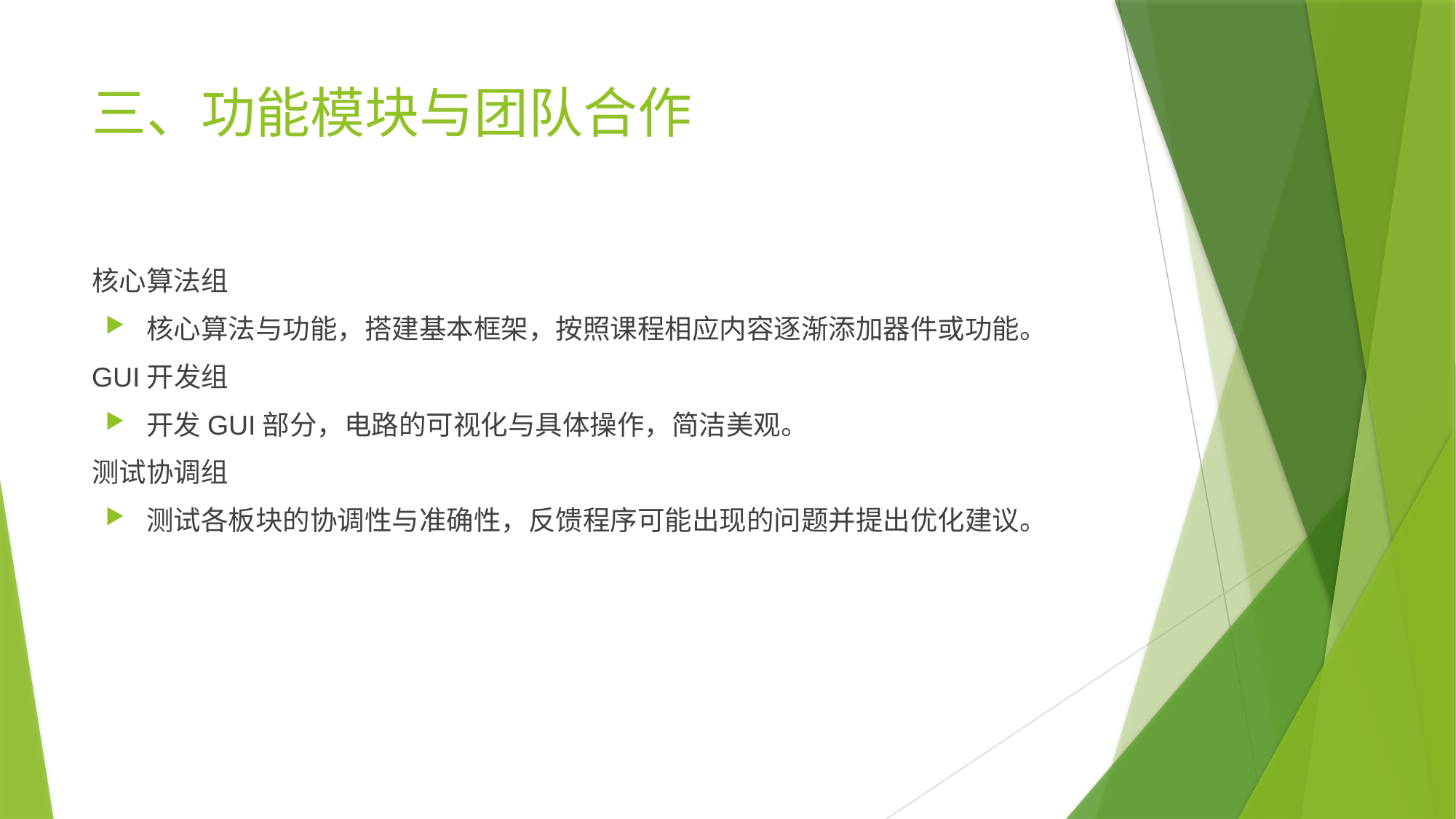

# 三、功能模块与团队合作
核心算法组
核心算法与功能，搭建基本框架，按照课程相应内容逐渐添加器件或功能。
GUI开发组
开发GUI部分，电路的可视化与具体操作，简洁美观。
测试协调组
测试各板块的协调性与准确性，反馈程序可能出现的问题并提出优化建议。